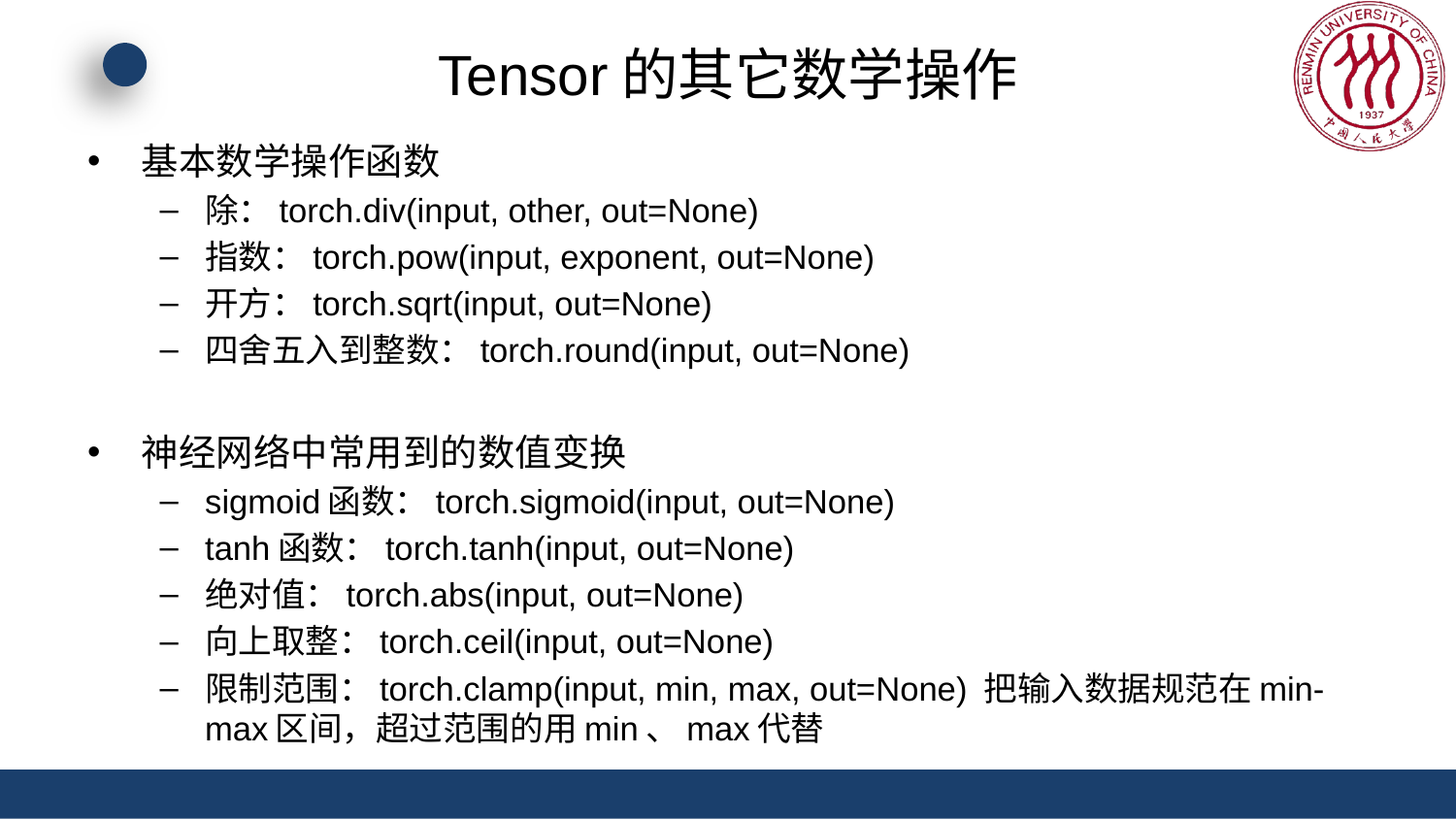

# Tensor的其它数学操作
基本数学操作函数
除：torch.div(input, other, out=None)
指数：torch.pow(input, exponent, out=None)
开方：torch.sqrt(input, out=None)
四舍五入到整数：torch.round(input, out=None)

神经网络中常用到的数值变换
sigmoid函数：torch.sigmoid(input, out=None)
tanh函数：torch.tanh(input, out=None)
绝对值：torch.abs(input, out=None)
向上取整：torch.ceil(input, out=None)
限制范围：torch.clamp(input, min, max, out=None) 把输入数据规范在min-max区间，超过范围的用min、max代替